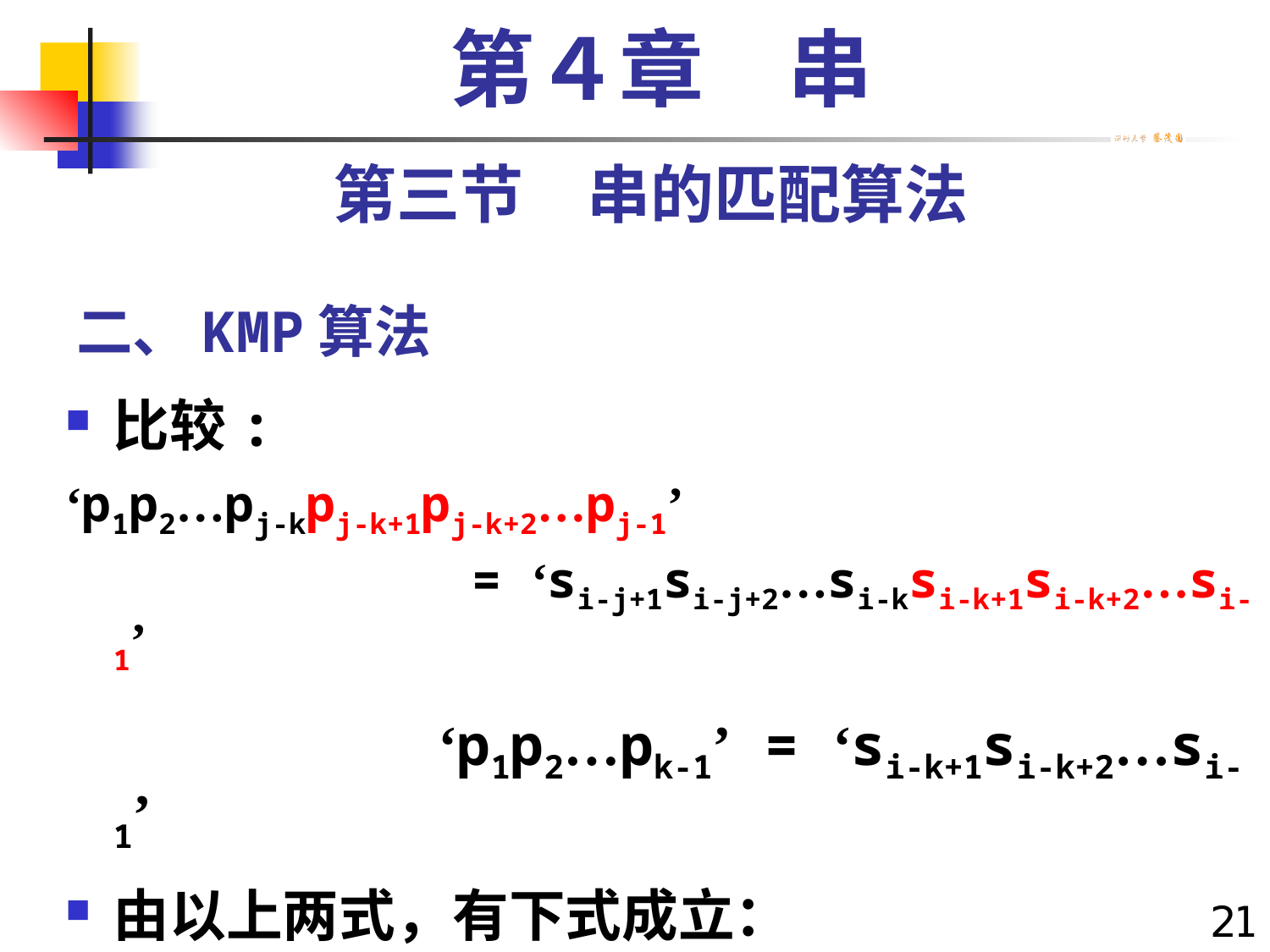

第４章　串
第三节　串的匹配算法
# 二、KMP算法
比较:
‘p1p2…pj-kpj-k+1pj-k+2…pj-1’
　　　　　　　　= ‘si-j+1si-j+2…si-ksi-k+1si-k+2…si-1’
           ‘p1p2…pk-1’ = ‘si-k+1si-k+2…si-1’
由以上两式，有下式成立：
       ‘p1p2…pk-1’ = ‘pj-k+1pj-k+2…pj-1’
21